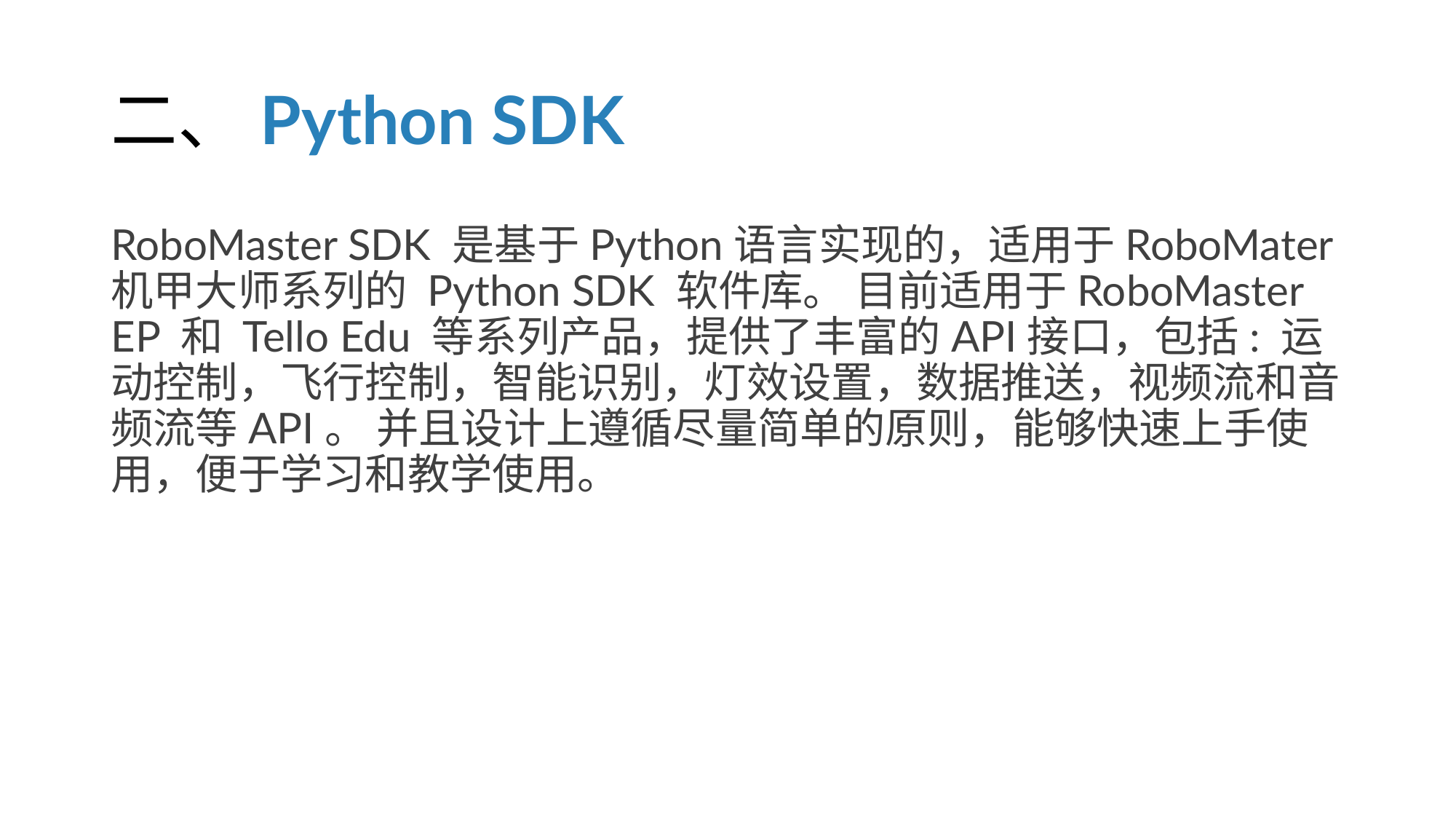

# 二、Python SDK
RoboMaster SDK 是基于Python语言实现的，适用于RoboMater 机甲大师系列的 Python SDK 软件库。 目前适用于RoboMaster EP 和 Tello Edu 等系列产品，提供了丰富的API接口，包括: 运动控制，飞行控制，智能识别，灯效设置，数据推送，视频流和音频流等API。 并且设计上遵循尽量简单的原则，能够快速上手使用，便于学习和教学使用。